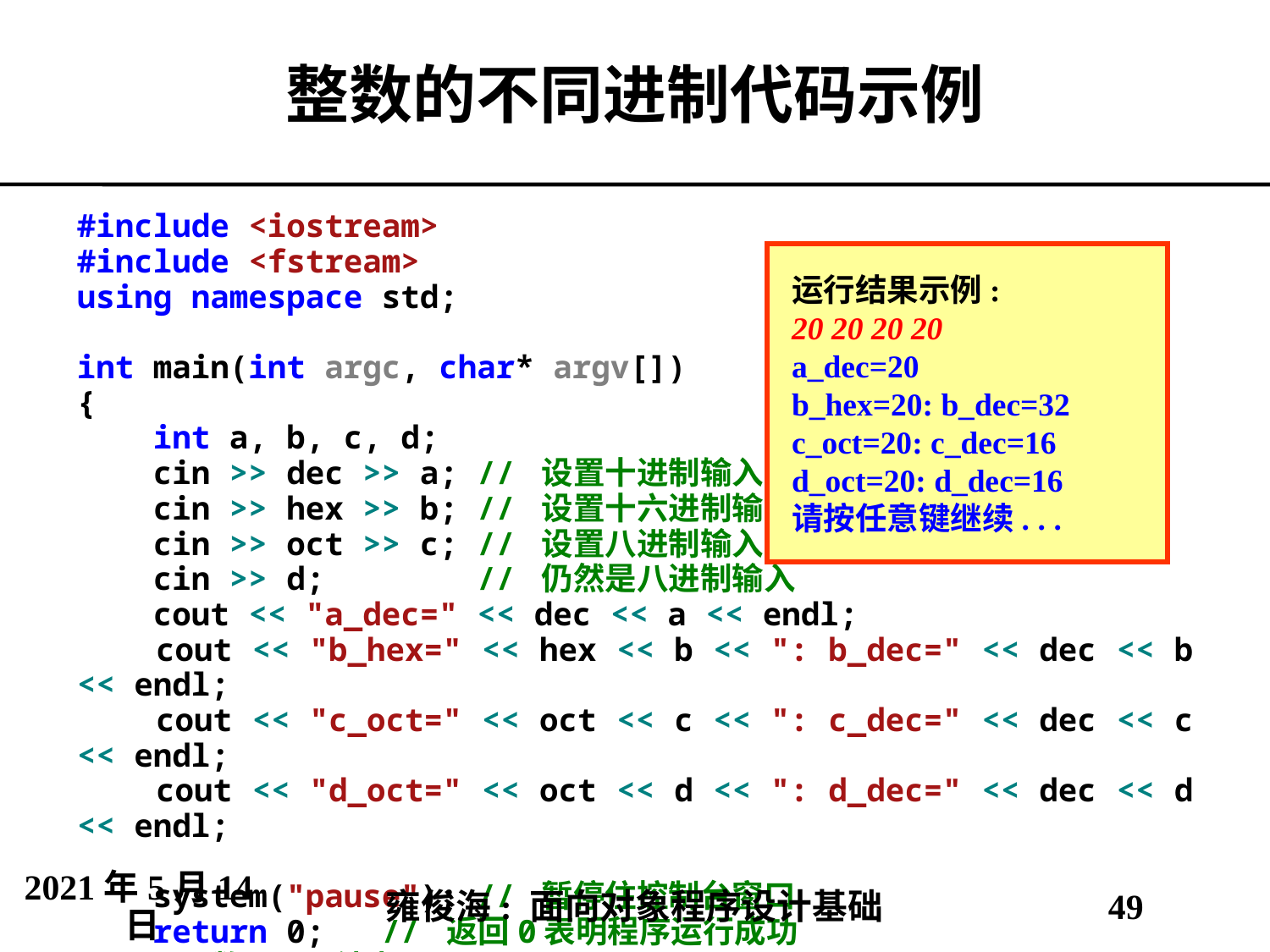

# 整数的不同进制代码示例

#include <iostream>
#include <fstream>
using namespace std;

int main(int argc, char* argv[])
{
    int a, b, c, d;
    cin >> dec >> a; // 设置十进制输入
    cin >> hex >> b; // 设置十六进制输入
    cin >> oct >> c; // 设置八进制输入
    cin >> d;        // 仍然是八进制输入
    cout << "a_dec=" << dec << a << endl;
    cout << "b_hex=" << hex << b << ": b_dec=" << dec << b << endl;
    cout << "c_oct=" << oct << c << ": c_dec=" << dec << c << endl;
    cout << "d_oct=" << oct << d << ": d_dec=" << dec << d << endl;

    system("pause"); // 暂停住控制台窗口
    return 0;   // 返回0表明程序运行成功
} // 函数main结束
运行结果示例:
20 20 20 20
a_dec=20
b_hex=20: b_dec=32
c_oct=20: c_dec=16
d_oct=20: d_dec=16
请按任意键继续. . .
2021年5月14日
雍俊海: 面向对象程序设计基础
49